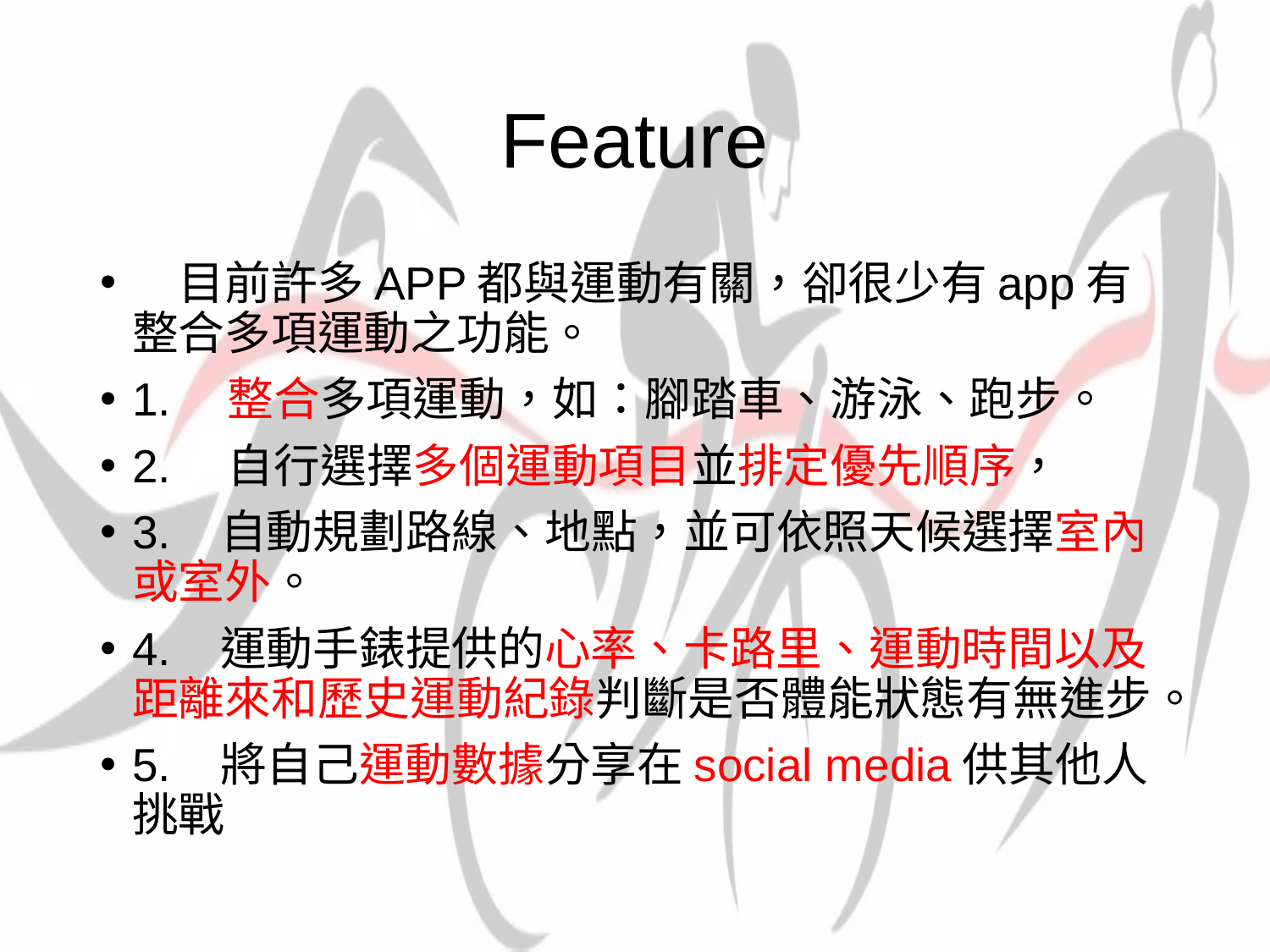

# Feature
　目前許多APP都與運動有關，卻很少有app有整合多項運動之功能。
1.　整合多項運動，如：腳踏車、游泳、跑步。
2.　自行選擇多個運動項目並排定優先順序，
3.   自動規劃路線、地點，並可依照天候選擇室內或室外。
4.   運動手錶提供的心率、卡路里、運動時間以及距離來和歷史運動紀錄判斷是否體能狀態有無進步。
5.   將自己運動數據分享在social media供其他人挑戰